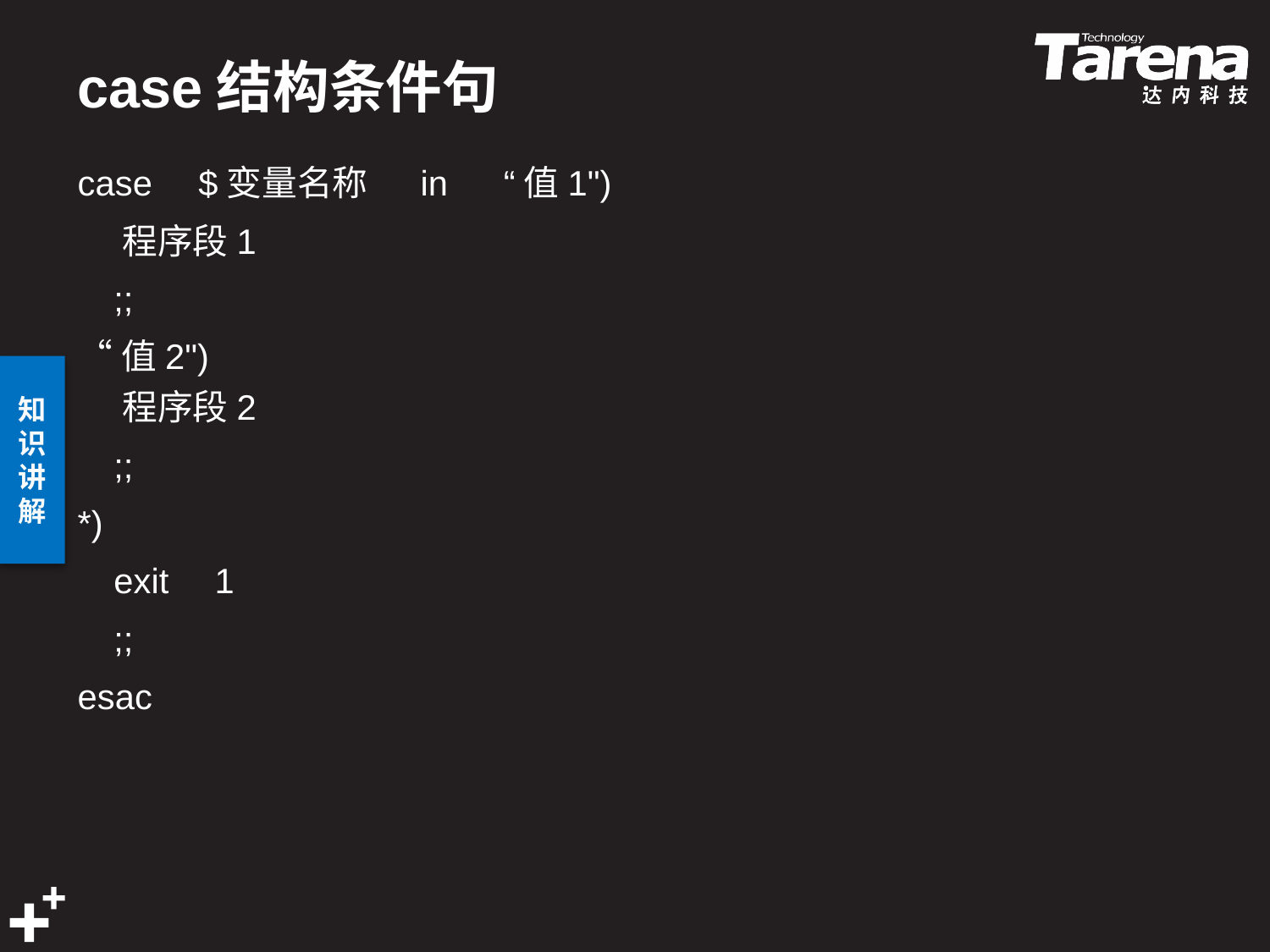

# case结构条件句
case  $变量名称  in   “值1") 
 程序段1 
 ;;   
“值2")  
 程序段2   
 ;; 
*) 
 exit  1 
 ;; 
esac 